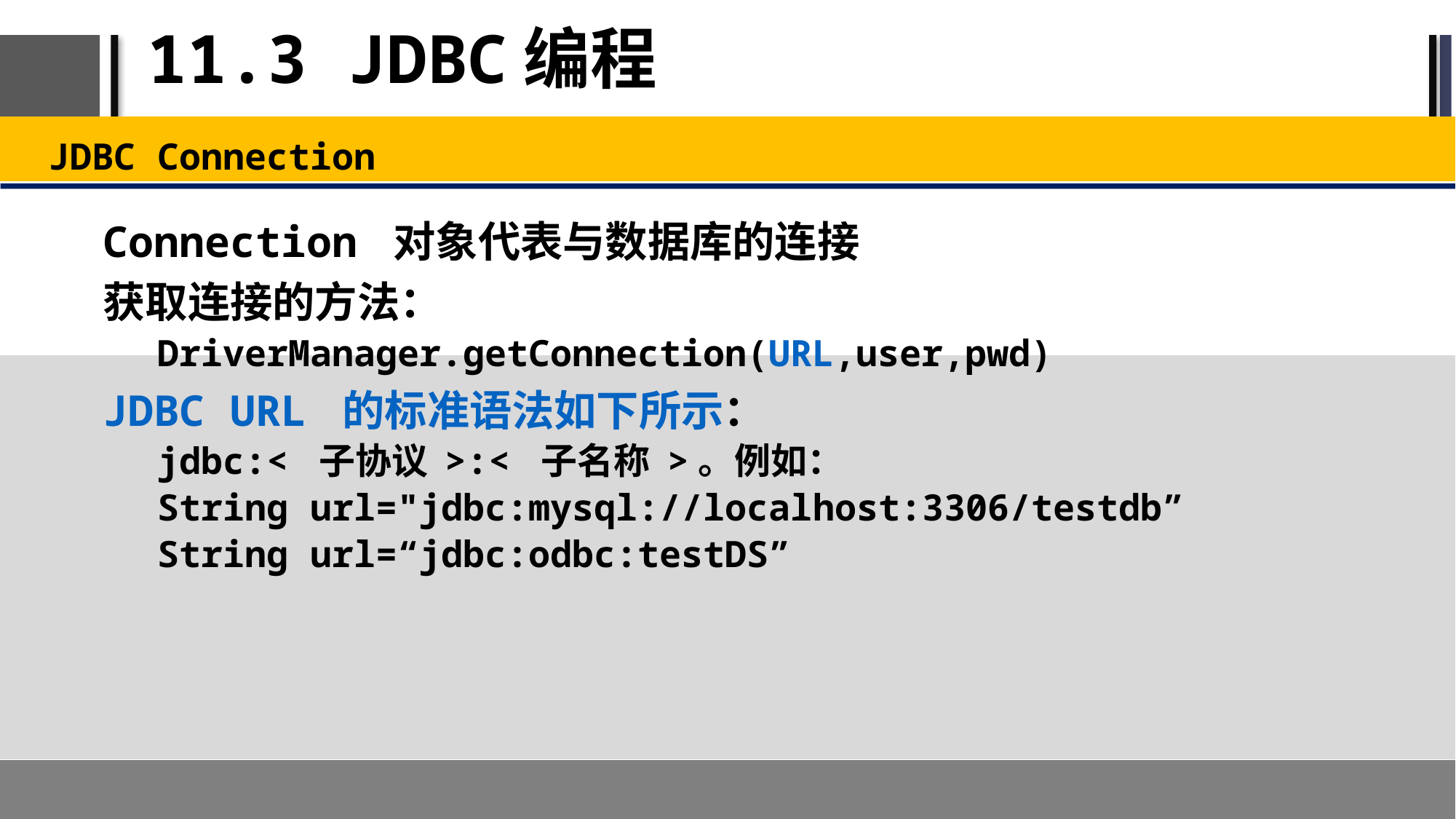

# 11.3 JDBC编程

JDBC Connection

Connection 对象代表与数据库的连接
获取连接的方法：
DriverManager.getConnection(URL,user,pwd)
JDBC URL 的标准语法如下所示：
jdbc:< 子协议 >:< 子名称 >。例如：
String url="jdbc:mysql://localhost:3306/testdb”
String url=“jdbc:odbc:testDS”